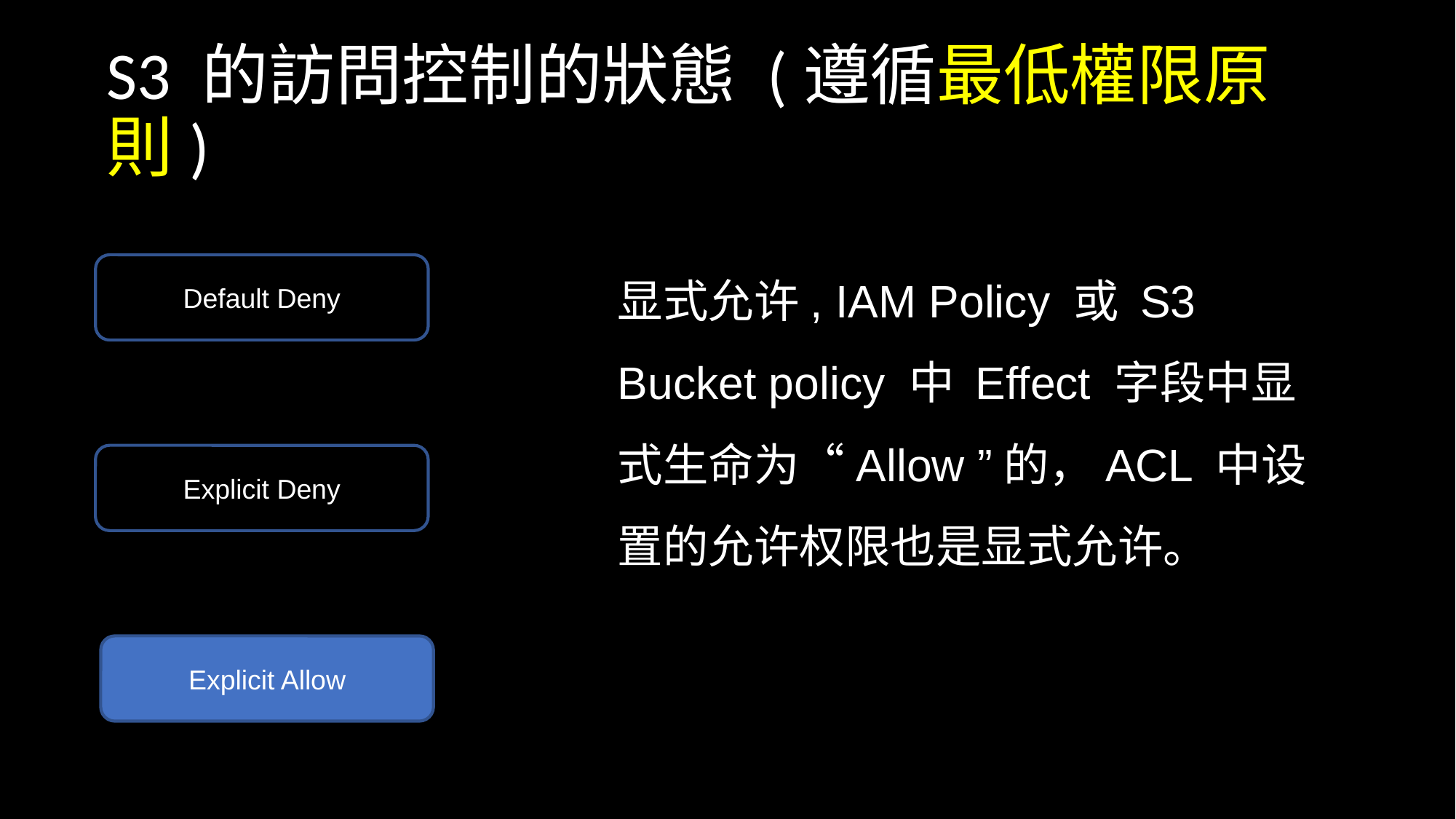

S3 的訪問控制的狀態 (遵循最低權限原則)
显式允许, IAM Policy 或 S3 Bucket policy 中 Effect 字段中显式生命为“Allow ”的，ACL 中设置的允许权限也是显式允许。
Default Deny
Explicit Deny
Explicit Allow